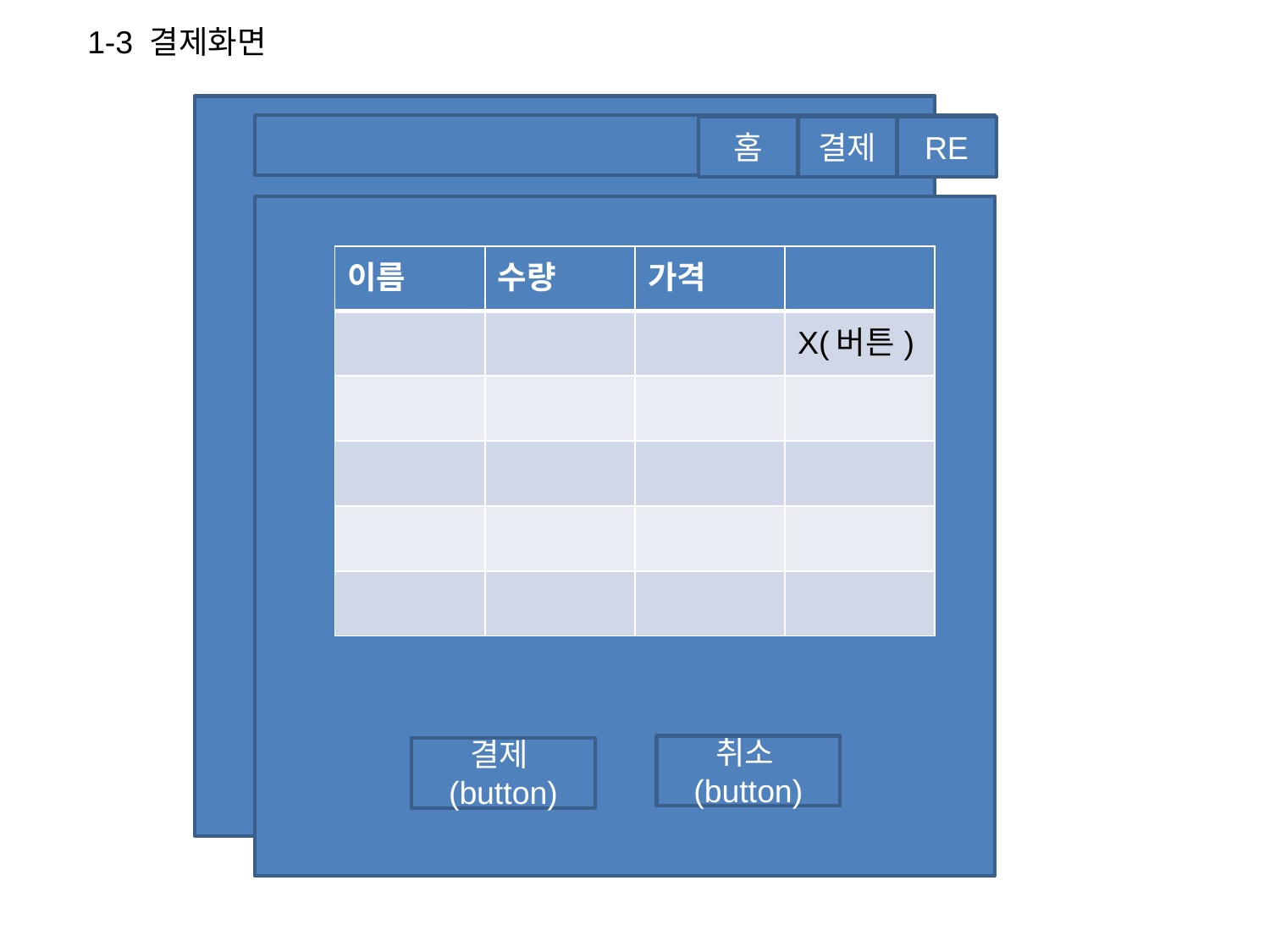

1-3 결제화면

홈
결제
RE

| 이름 | 수량 | 가격 |  |
| --- | --- | --- | --- |
|  |  |  | X(버튼) |
|  |  |  |  |
|  |  |  |  |
|  |  |  |  |
|  |  |  |  |
취소(button)
결제(button)